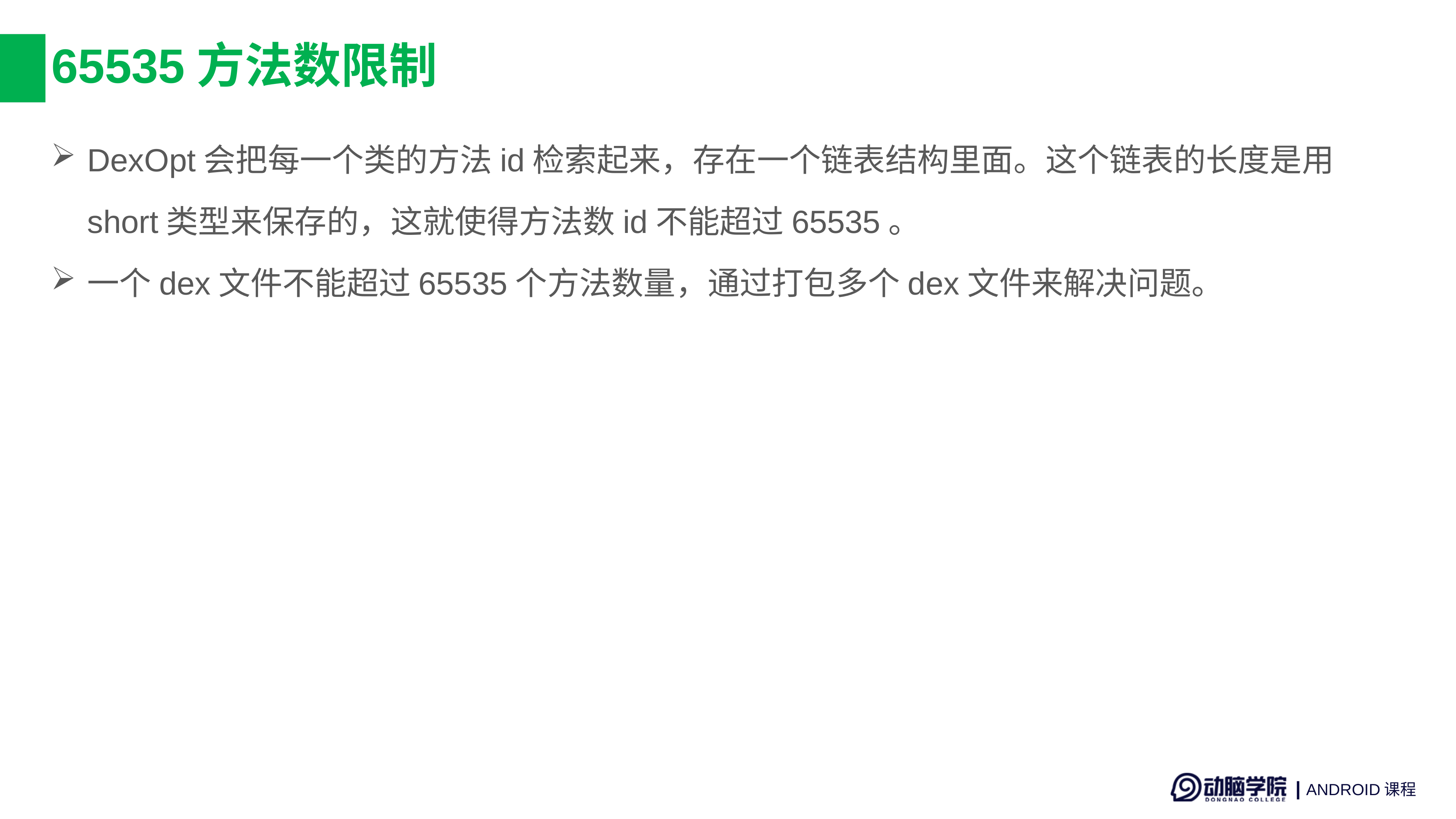

# 65535方法数限制
DexOpt会把每一个类的方法id检索起来，存在一个链表结构里面。这个链表的长度是用short类型来保存的，这就使得方法数id不能超过65535。
一个dex文件不能超过65535个方法数量，通过打包多个dex文件来解决问题。